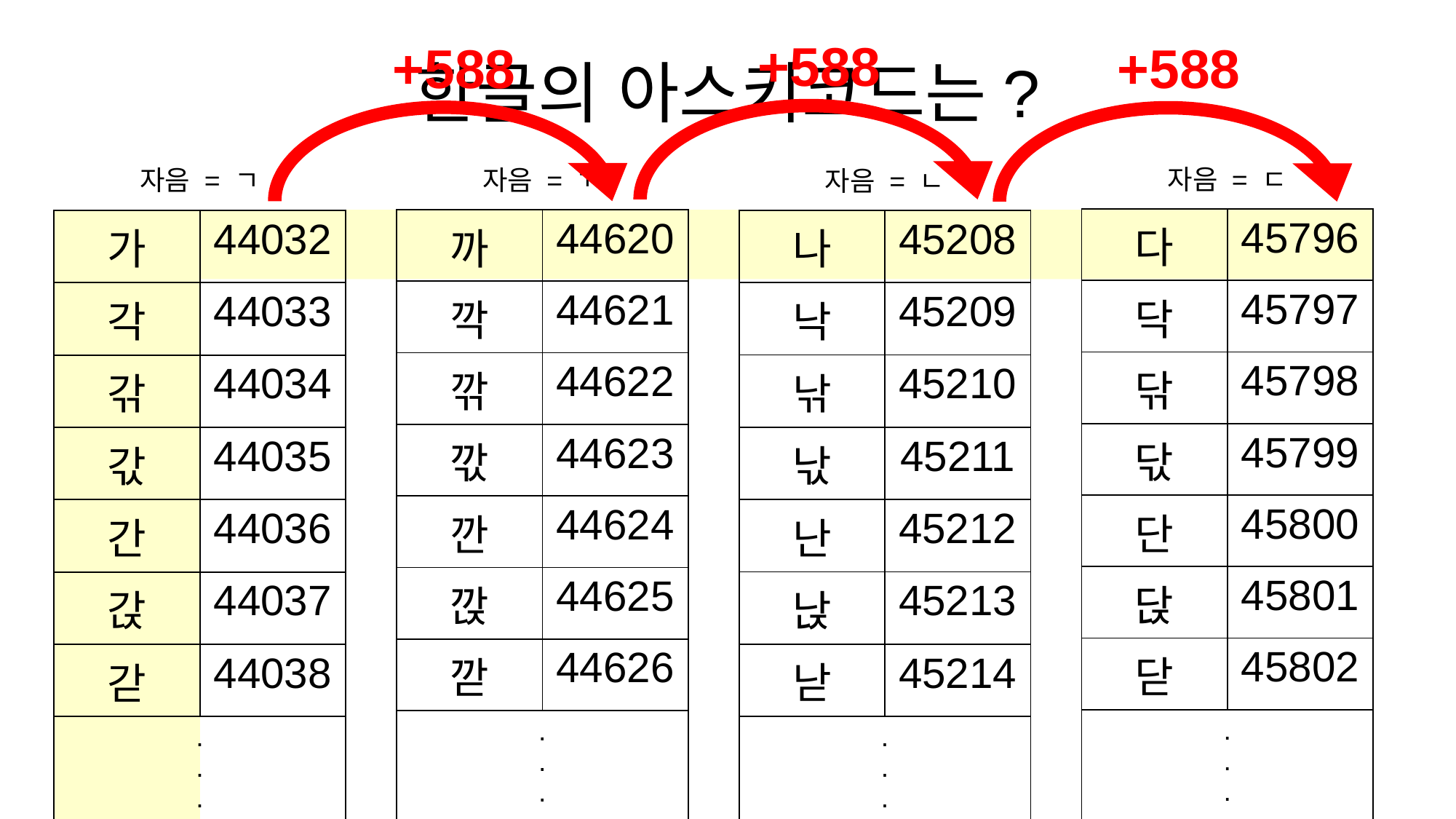

# 한글의 아스키코드는?
+588

+588

+588

자음 = ㄷ
자음 = ㄱ
자음 = ㄲ
자음 = ㄴ
| 다 | 45796 |
| --- | --- |
| 닥 | 45797 |
| 닦 | 45798 |
| 닧 | 45799 |
| 단 | 45800 |
| 닩 | 45801 |
| 닫 | 45802 |
| . . . . . . . . . . |  |

| 까 | 44620 |
| --- | --- |
| 깍 | 44621 |
| 깎 | 44622 |
| 깏 | 44623 |
| 깐 | 44624 |
| 깑 | 44625 |
| 깓 | 44626 |
| . . . . . . . . . . |  |
| 나 | 45208 |
| --- | --- |
| 낙 | 45209 |
| 낚 | 45210 |
| 낛 | 45211 |
| 난 | 45212 |
| 낝 | 45213 |
| 낟 | 45214 |
| . . . . . . . . . . |  |
| 가 | 44032 |
| --- | --- |
| 각 | 44033 |
| 갂 | 44034 |
| 갃 | 44035 |
| 간 | 44036 |
| 갅 | 44037 |
| 갇 | 44038 |
| . . . . . . . . . . |  |